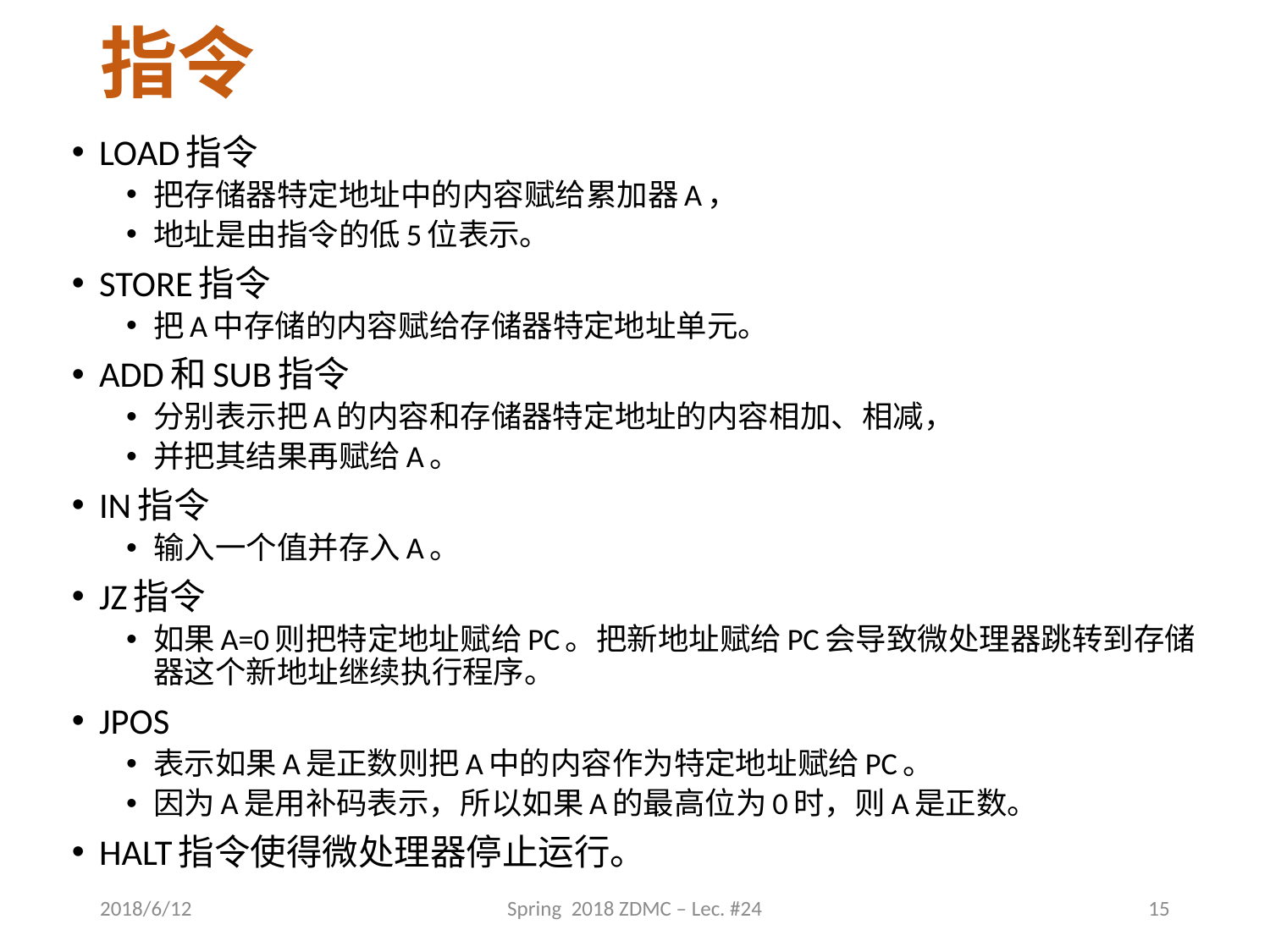

# 指令
LOAD指令
把存储器特定地址中的内容赋给累加器A，
地址是由指令的低5位表示。
STORE指令
把A中存储的内容赋给存储器特定地址单元。
ADD和SUB指令
分别表示把A的内容和存储器特定地址的内容相加、相减，
并把其结果再赋给A。
IN指令
输入一个值并存入A。
JZ指令
如果A=0则把特定地址赋给PC。把新地址赋给PC会导致微处理器跳转到存储器这个新地址继续执行程序。
JPOS
表示如果A是正数则把A中的内容作为特定地址赋给PC。
因为A是用补码表示，所以如果A的最高位为0时，则A是正数。
HALT指令使得微处理器停止运行。
2018/6/12
Spring  2018 ZDMC – Lec. #24
15